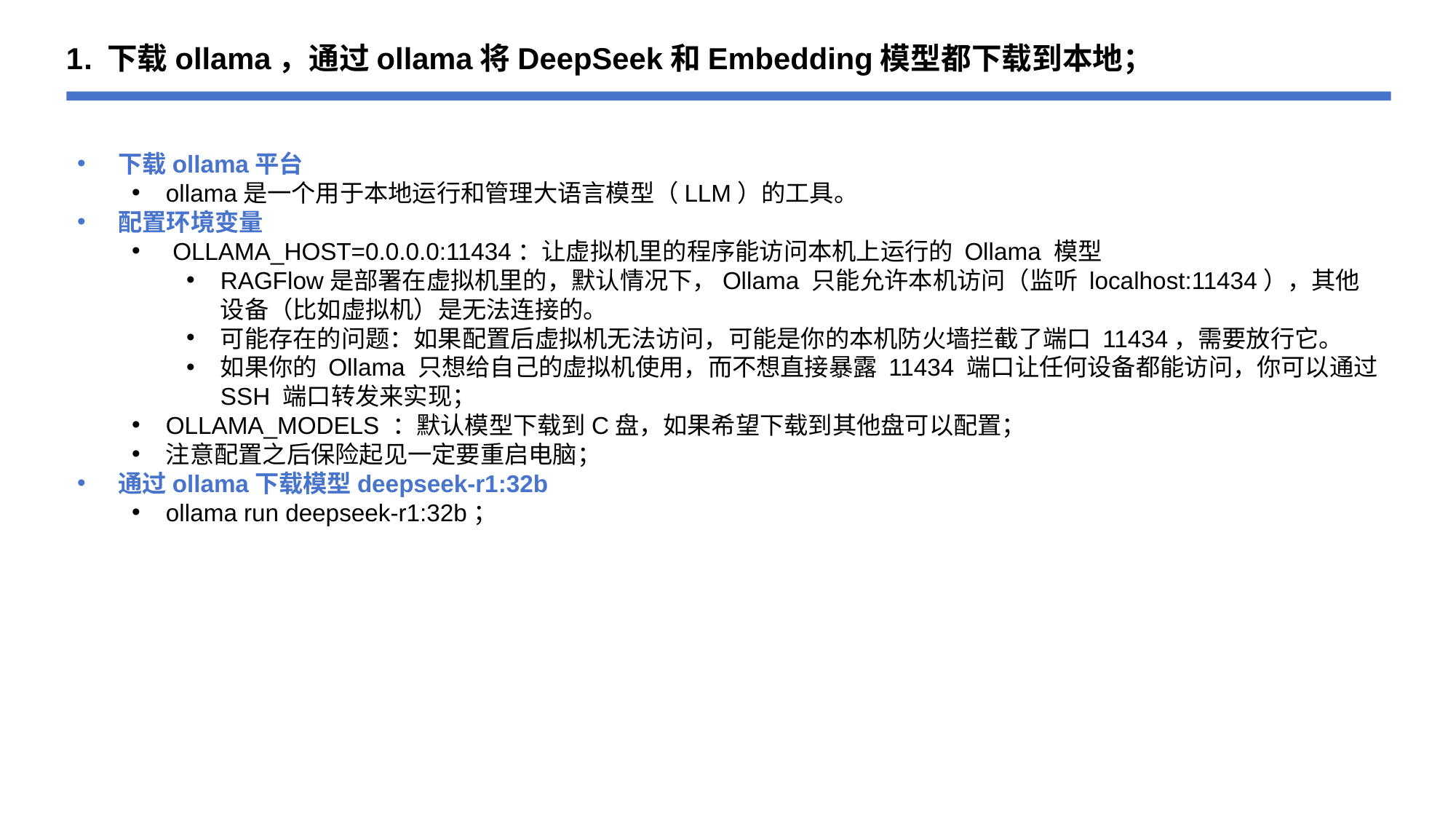

下载ollama，通过ollama将DeepSeek和Embedding模型都下载到本地；

下载ollama平台
ollama是一个用于本地运行和管理大语言模型（LLM）的工具。
配置环境变量
OLLAMA_HOST=0.0.0.0:11434：让虚拟机里的程序能访问本机上运行的 Ollama 模型
RAGFlow是部署在虚拟机里的，默认情况下，Ollama 只能允许本机访问（监听 localhost:11434），其他设备（比如虚拟机）是无法连接的。
可能存在的问题：如果配置后虚拟机无法访问，可能是你的本机防火墙拦截了端口 11434，需要放行它。
如果你的 Ollama 只想给自己的虚拟机使用，而不想直接暴露 11434 端口让任何设备都能访问，你可以通过SSH 端口转发来实现；
OLLAMA_MODELS ：默认模型下载到C盘，如果希望下载到其他盘可以配置；
注意配置之后保险起见一定要重启电脑；
通过ollama下载模型deepseek-r1:32b
ollama run deepseek-r1:32b；